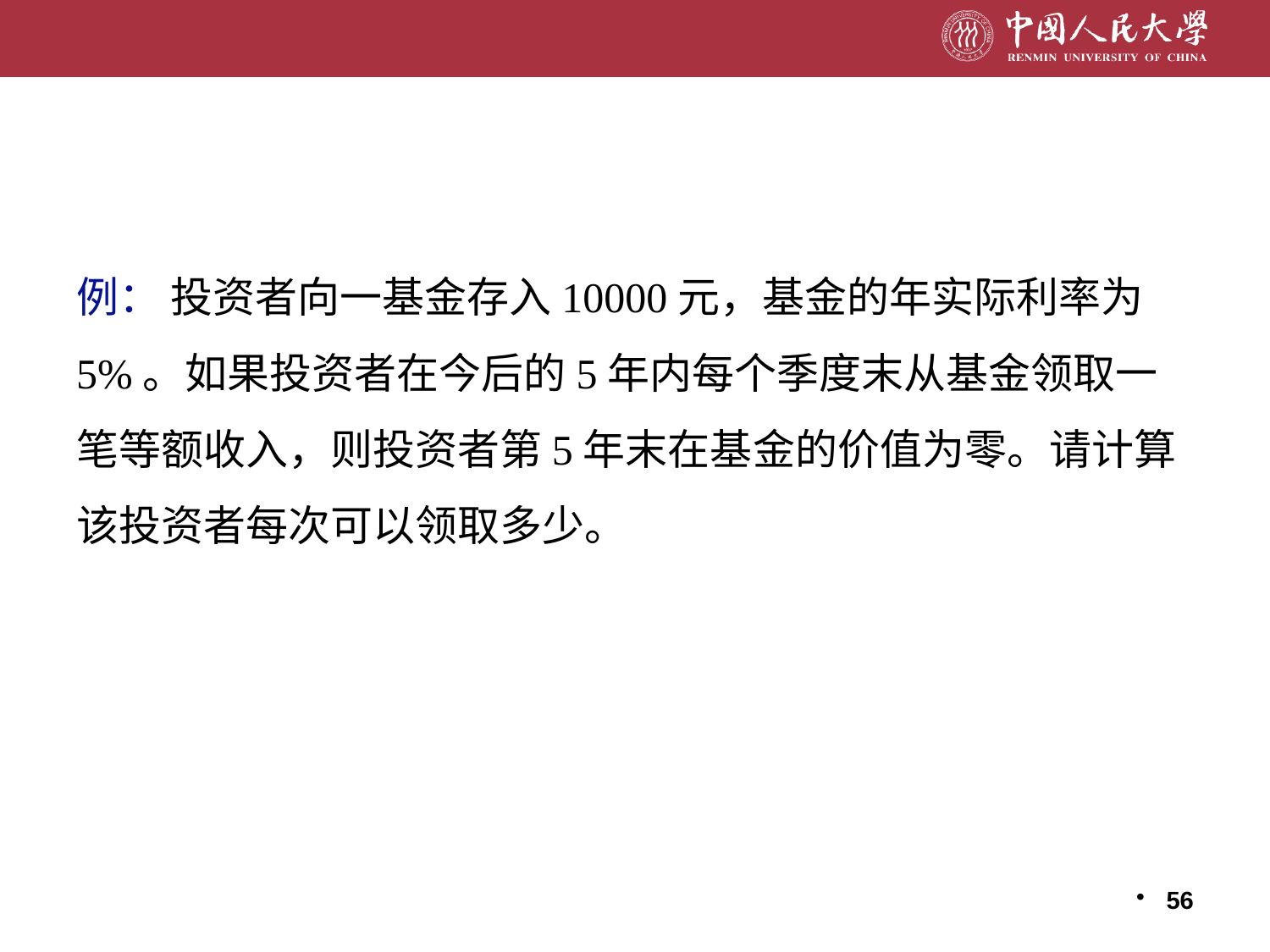

例： 投资者向一基金存入10000元，基金的年实际利率为5%。如果投资者在今后的5年内每个季度末从基金领取一笔等额收入，则投资者第5年末在基金的价值为零。请计算该投资者每次可以领取多少。
56